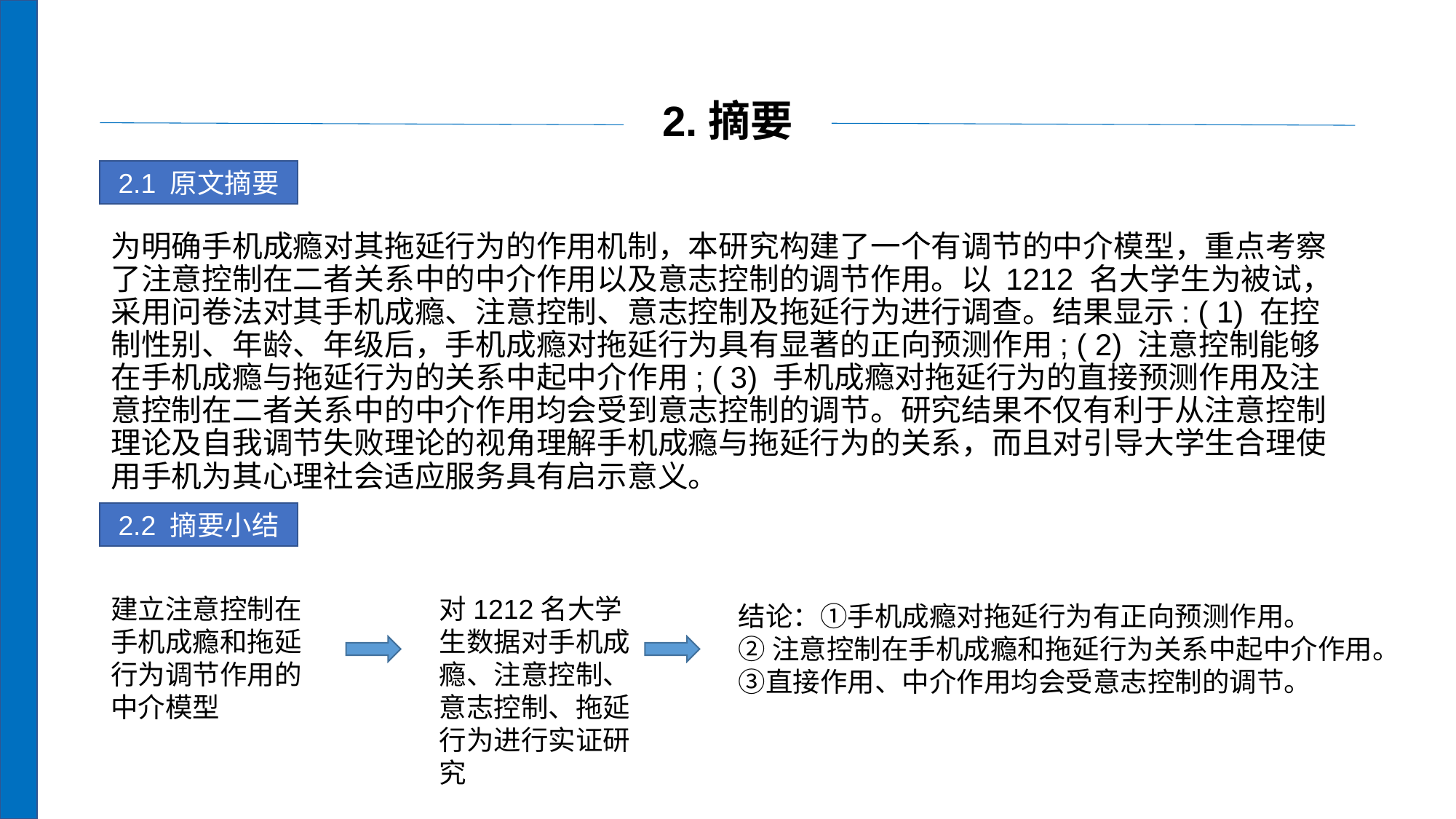

# 2.摘要
2.1 原文摘要
为明确手机成瘾对其拖延行为的作用机制，本研究构建了一个有调节的中介模型，重点考察了注意控制在二者关系中的中介作用以及意志控制的调节作用。以 1212 名大学生为被试，采用问卷法对其手机成瘾、注意控制、意志控制及拖延行为进行调查。结果显示: ( 1) 在控制性别、年龄、年级后，手机成瘾对拖延行为具有显著的正向预测作用; ( 2) 注意控制能够在手机成瘾与拖延行为的关系中起中介作用; ( 3) 手机成瘾对拖延行为的直接预测作用及注意控制在二者关系中的中介作用均会受到意志控制的调节。研究结果不仅有利于从注意控制理论及自我调节失败理论的视角理解手机成瘾与拖延行为的关系，而且对引导大学生合理使用手机为其心理社会适应服务具有启示意义。
2.2 摘要小结
建立注意控制在手机成瘾和拖延行为调节作用的中介模型
对1212名大学生数据对手机成瘾、注意控制、意志控制、拖延行为进行实证研究
结论：①手机成瘾对拖延行为有正向预测作用。
②注意控制在手机成瘾和拖延行为关系中起中介作用。③直接作用、中介作用均会受意志控制的调节。